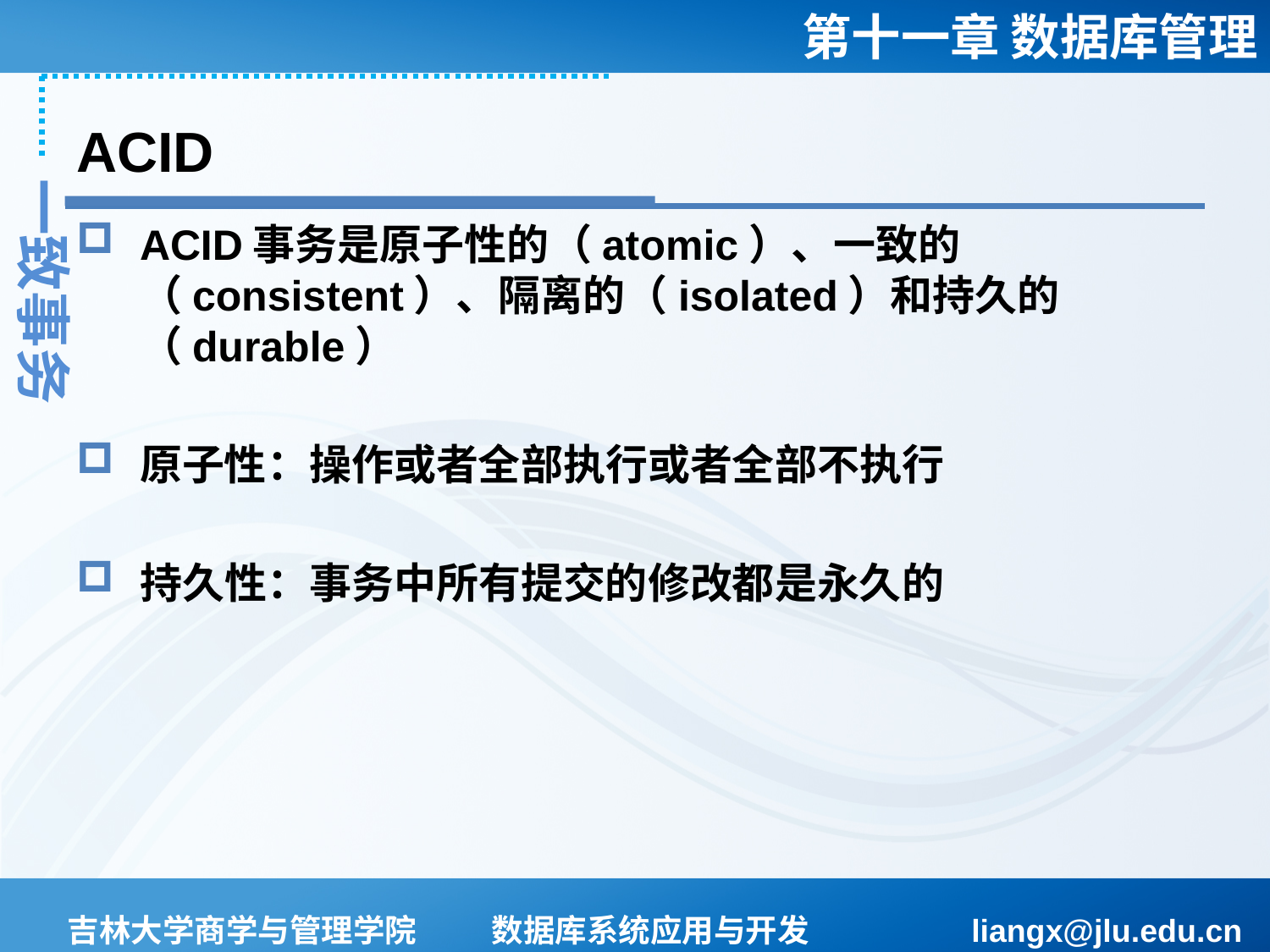

# ACID
一致事务
ACID事务是原子性的（atomic）、一致的（consistent）、隔离的（isolated）和持久的（durable）

原子性：操作或者全部执行或者全部不执行

持久性：事务中所有提交的修改都是永久的